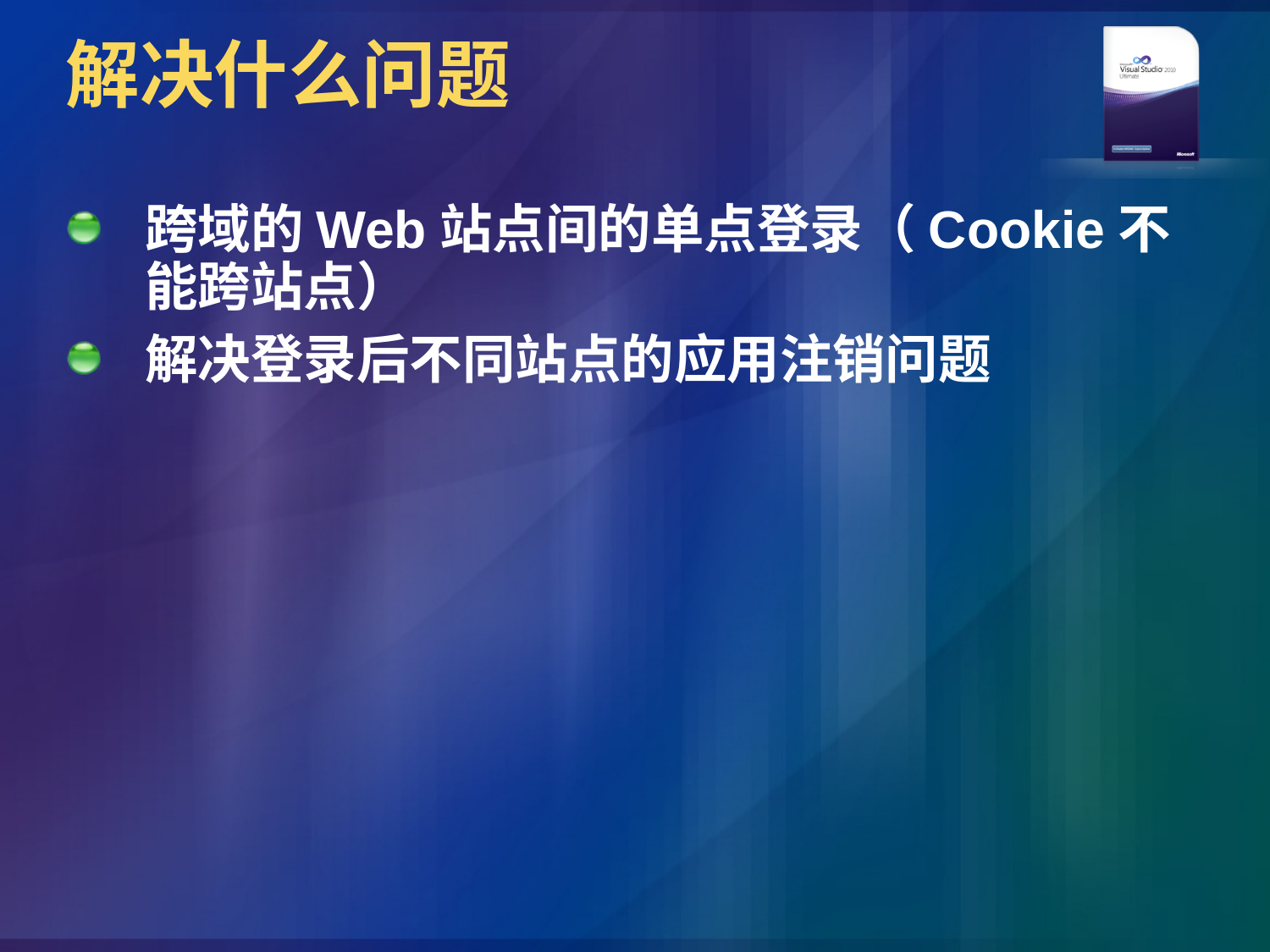

# 解决什么问题
跨域的Web站点间的单点登录（Cookie不能跨站点）
解决登录后不同站点的应用注销问题